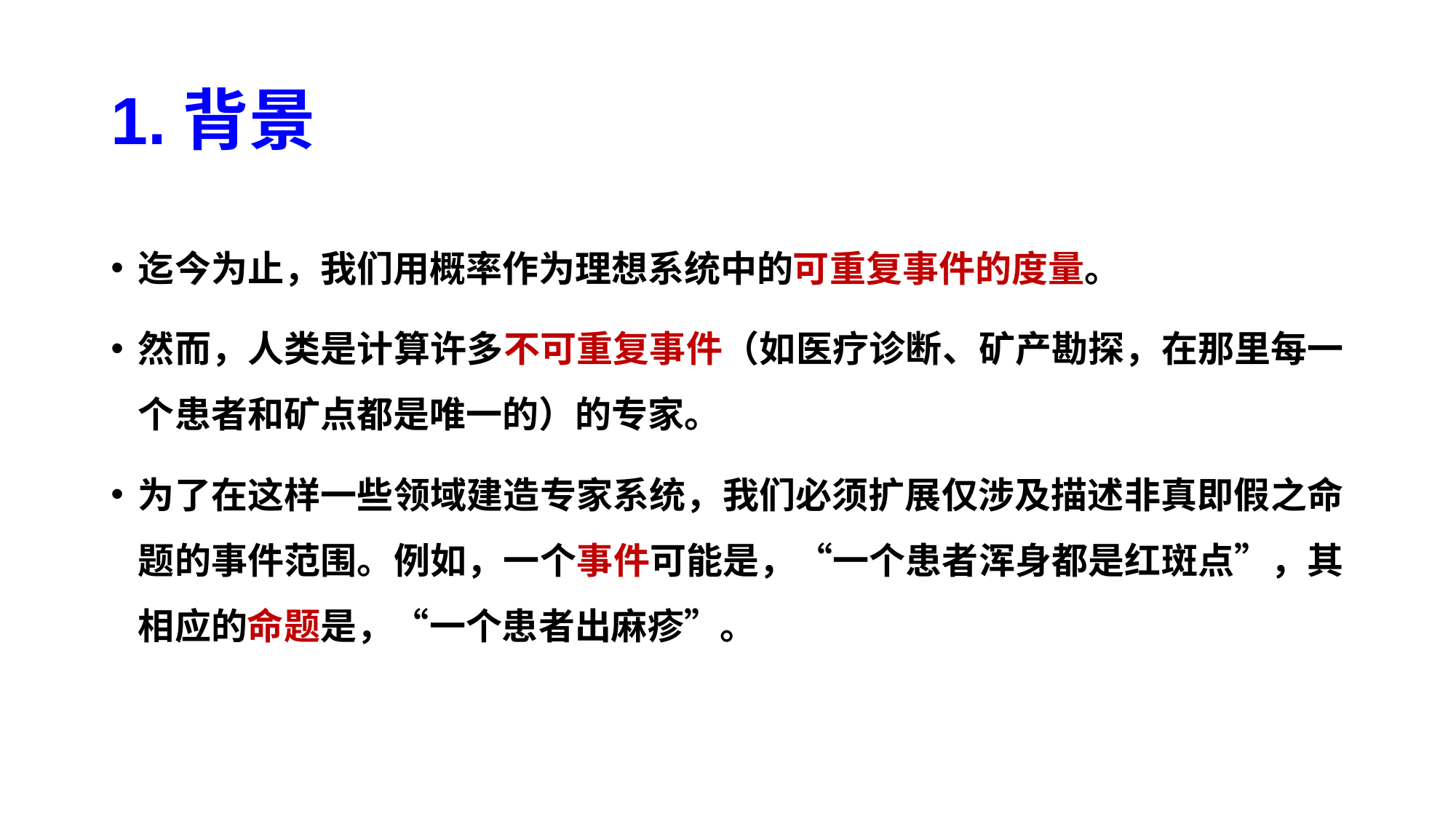

# 1.背景
迄今为止，我们用概率作为理想系统中的可重复事件的度量。
然而，人类是计算许多不可重复事件（如医疗诊断、矿产勘探，在那里每一个患者和矿点都是唯一的）的专家。
为了在这样一些领域建造专家系统，我们必须扩展仅涉及描述非真即假之命题的事件范围。例如，一个事件可能是，“一个患者浑身都是红斑点”，其相应的命题是，“一个患者出麻疹”。